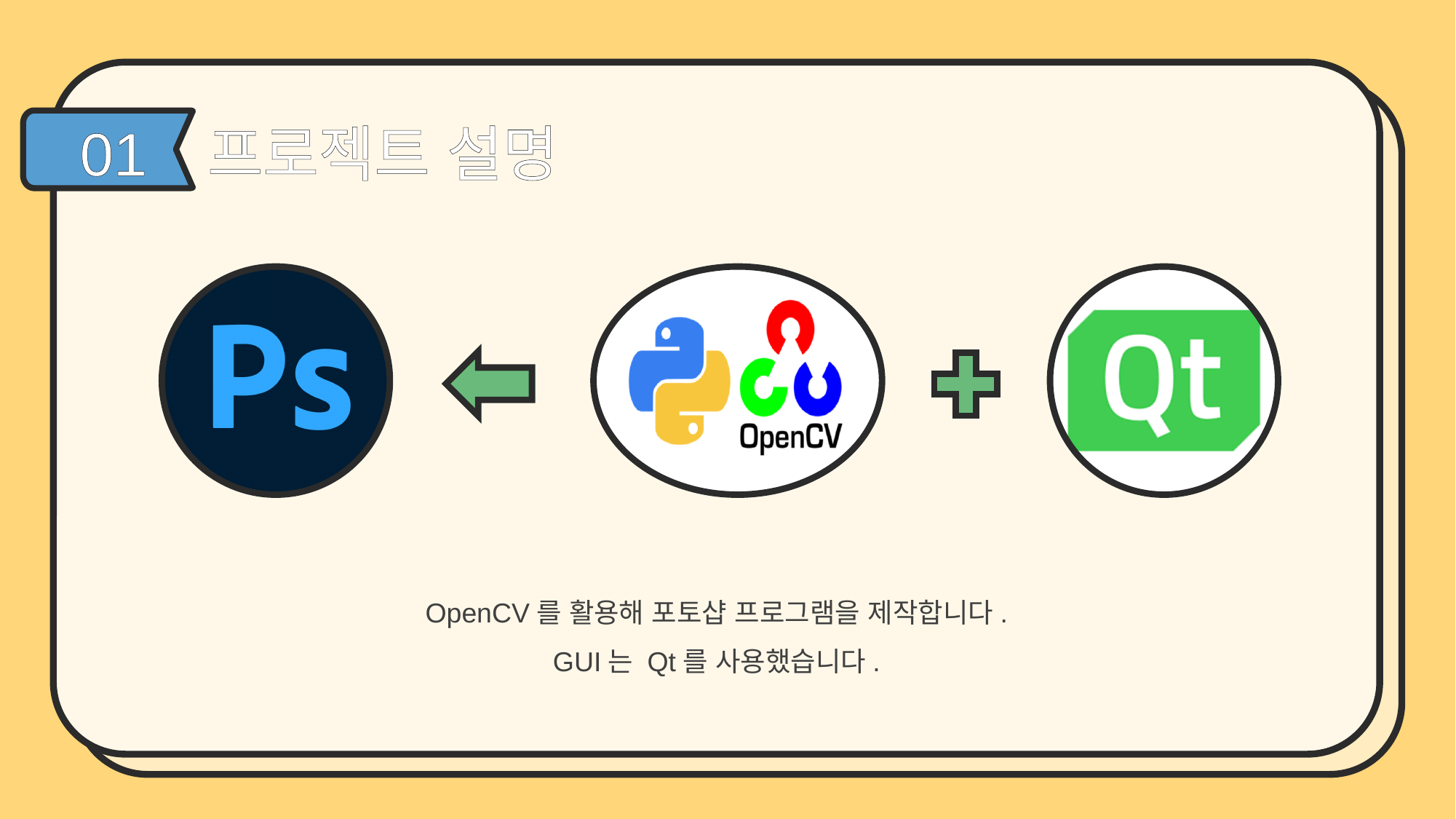

프로젝트 설명
01

OpenCV를 활용해 포토샵 프로그램을 제작합니다.
GUI는 Qt를 사용했습니다.